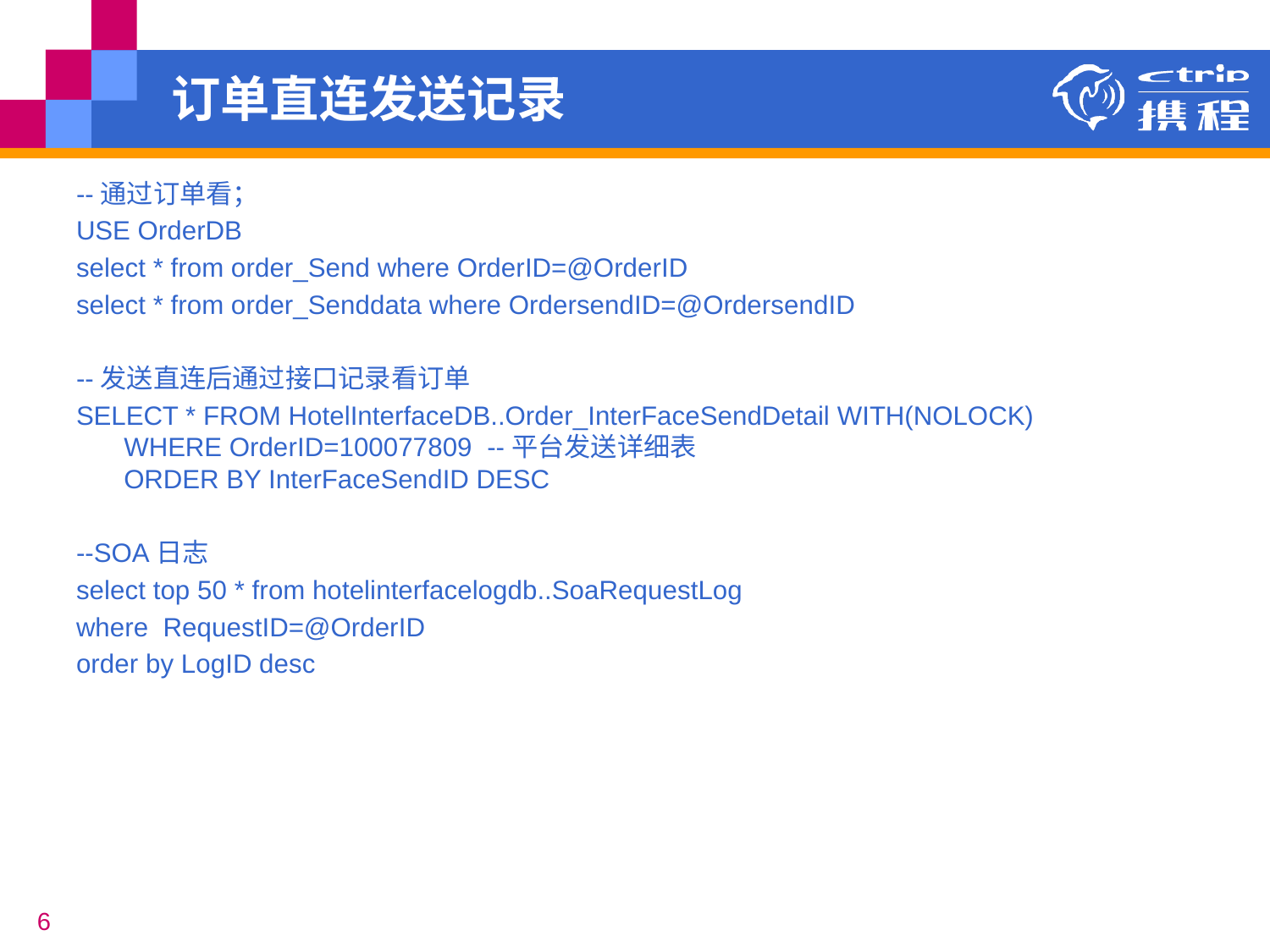

# 订单直连发送记录
--通过订单看；
USE OrderDB
select * from order_Send where OrderID=@OrderID
select * from order_Senddata where OrdersendID=@OrdersendID

--发送直连后通过接口记录看订单
SELECT * FROM HotelInterfaceDB..Order_InterFaceSendDetail WITH(NOLOCK)
WHERE OrderID=100077809  --平台发送详细表
ORDER BY InterFaceSendID DESC

--SOA日志
select top 50 * from hotelinterfacelogdb..SoaRequestLog
where  RequestID=@OrderID
order by LogID desc

6